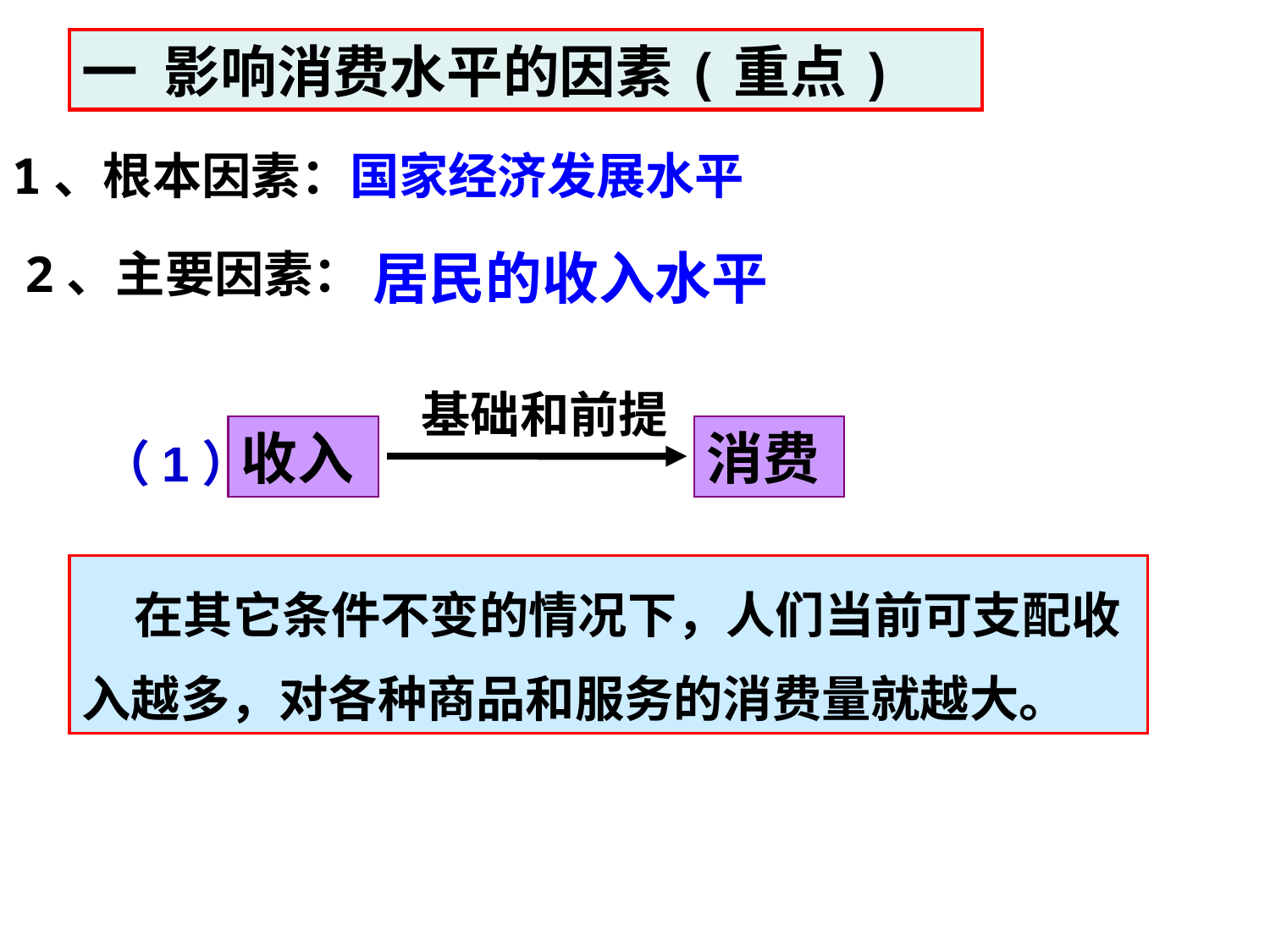

一  影响消费水平的因素(重点)
1、根本因素：国家经济发展水平
2、主要因素：
居民的收入水平
基础和前提
收入
消费
（1）

   在其它条件不变的情况下，人们当前可支配收入越多，对各种商品和服务的消费量就越大。